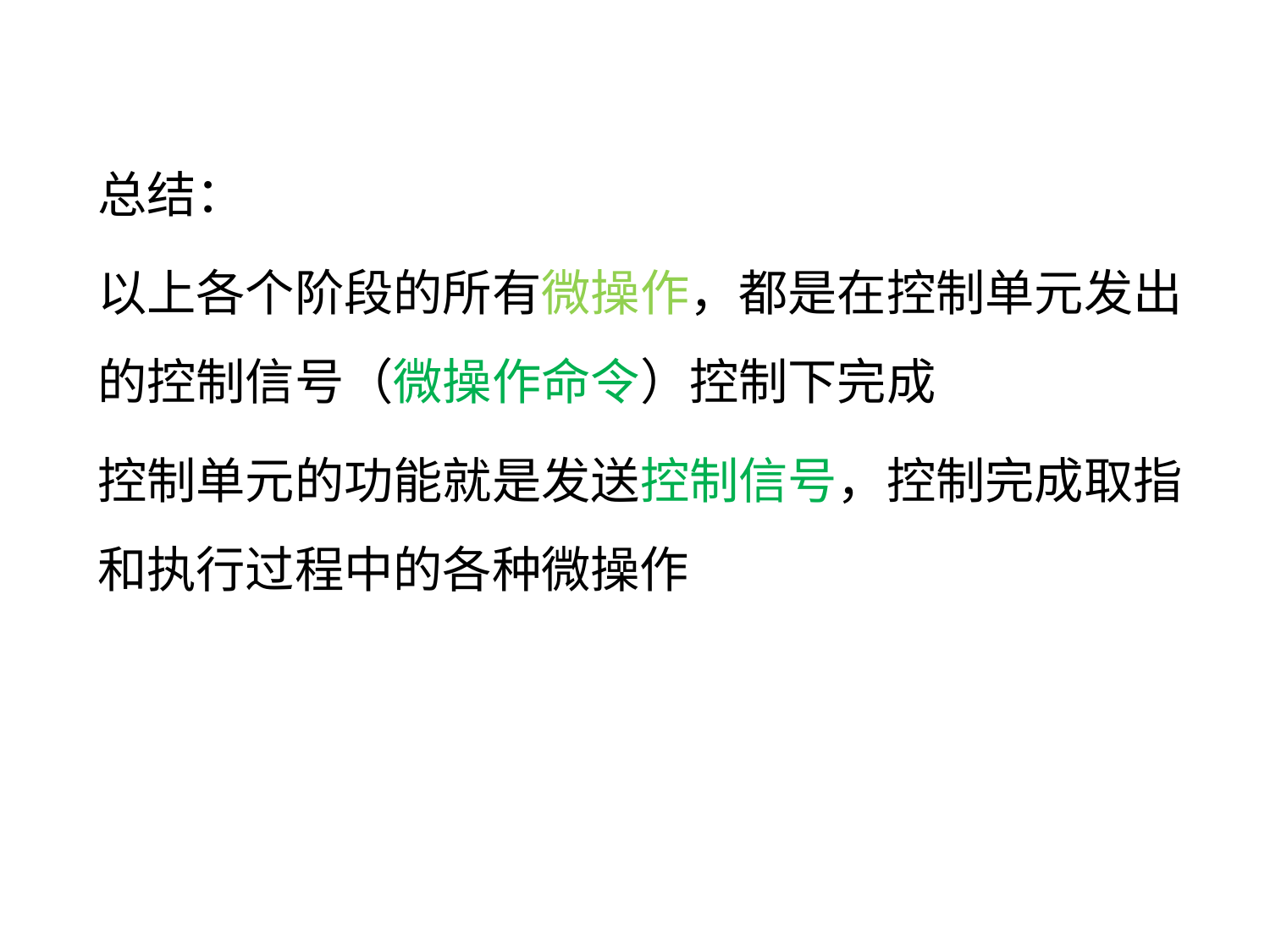

总结：
以上各个阶段的所有微操作，都是在控制单元发出的控制信号（微操作命令）控制下完成
控制单元的功能就是发送控制信号，控制完成取指和执行过程中的各种微操作